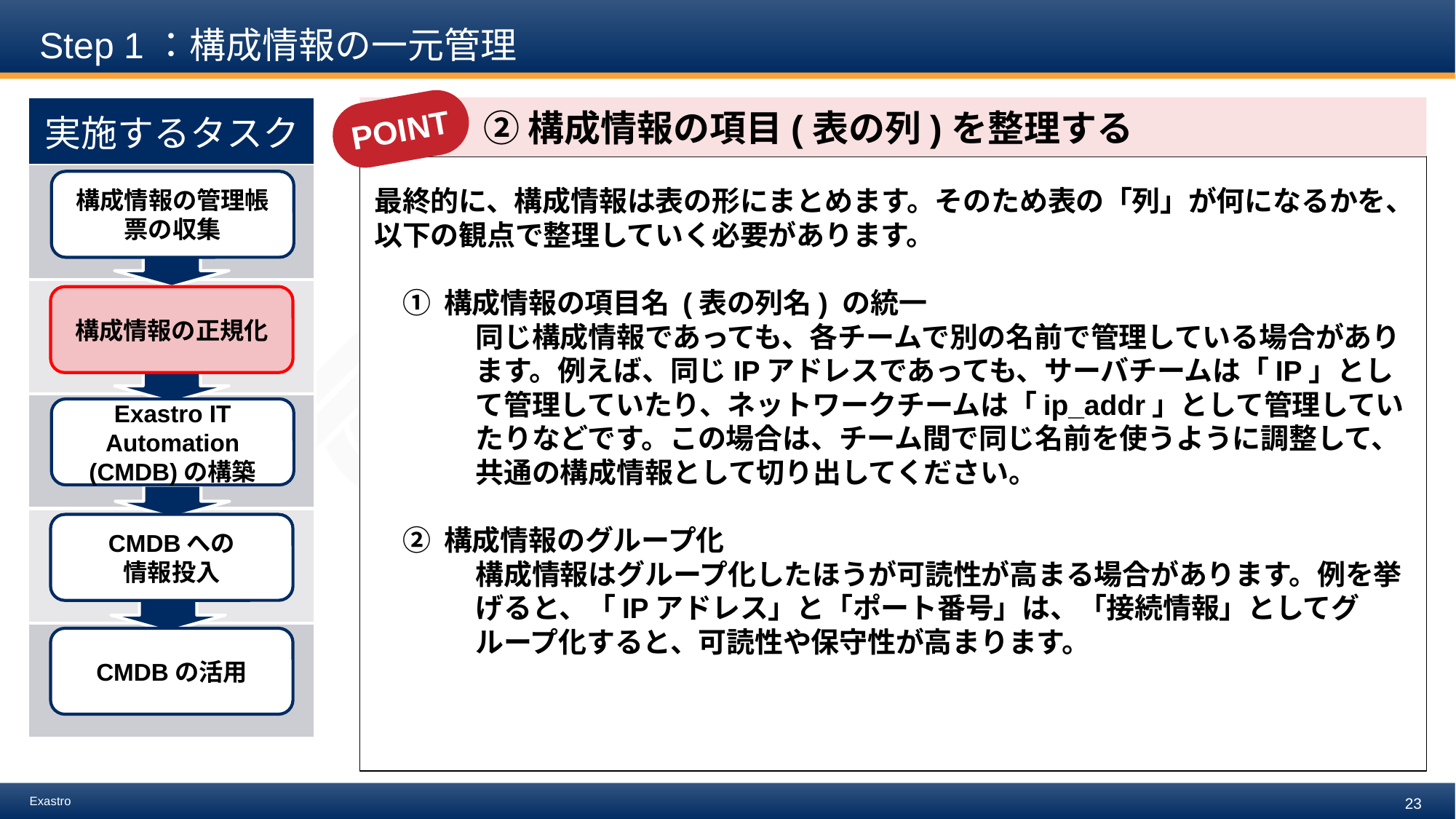

# Step 1：構成情報の一元管理
POINT
| 実施するタスク |
| --- |
|  |
|  |
|  |
|  |
|  |
　　　② 構成情報の項目(表の列)を整理する

最終的に、構成情報は表の形にまとめます。そのため表の「列」が何になるかを、以下の観点で整理していく必要があります。

① 構成情報の項目名 (表の列名) の統一
同じ構成情報であっても、各チームで別の名前で管理している場合があります。例えば、同じIPアドレスであっても、サーバチームは「IP」として管理していたり、ネットワークチームは「ip_addr」として管理していたりなどです。この場合は、チーム間で同じ名前を使うように調整して、共通の構成情報として切り出してください。

② 構成情報のグループ化
構成情報はグループ化したほうが可読性が高まる場合があります。例を挙げると、「IPアドレス」と「ポート番号」は、「接続情報」としてグループ化すると、可読性や保守性が高まります。
構成情報の管理帳票の収集

構成情報の正規化

Exastro IT Automation
(CMDB)の構築

CMDBへの
情報投入

CMDBの活用